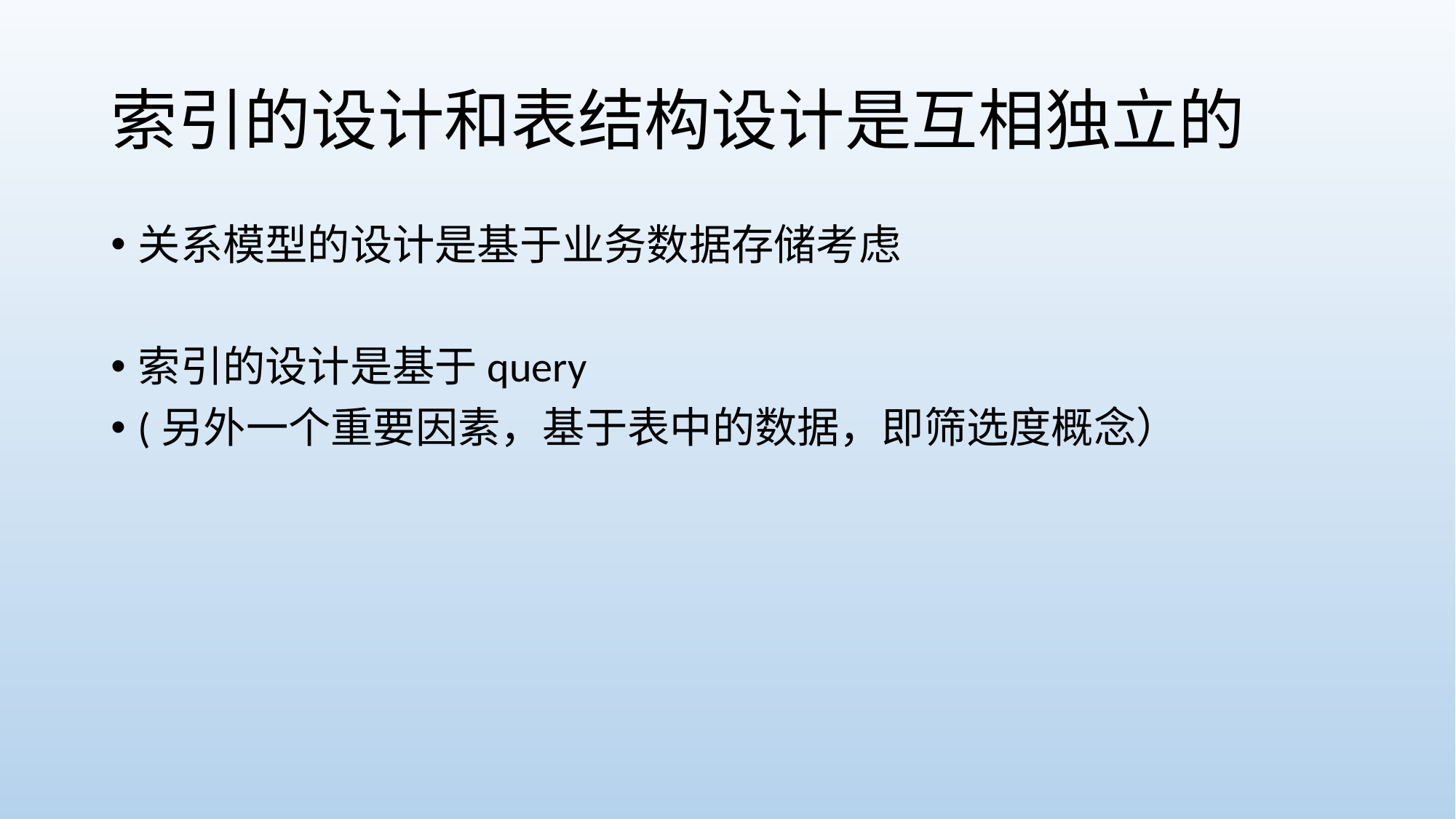

# 索引的设计和表结构设计是互相独立的
关系模型的设计是基于业务数据存储考虑

索引的设计是基于query
(另外一个重要因素，基于表中的数据，即筛选度概念）